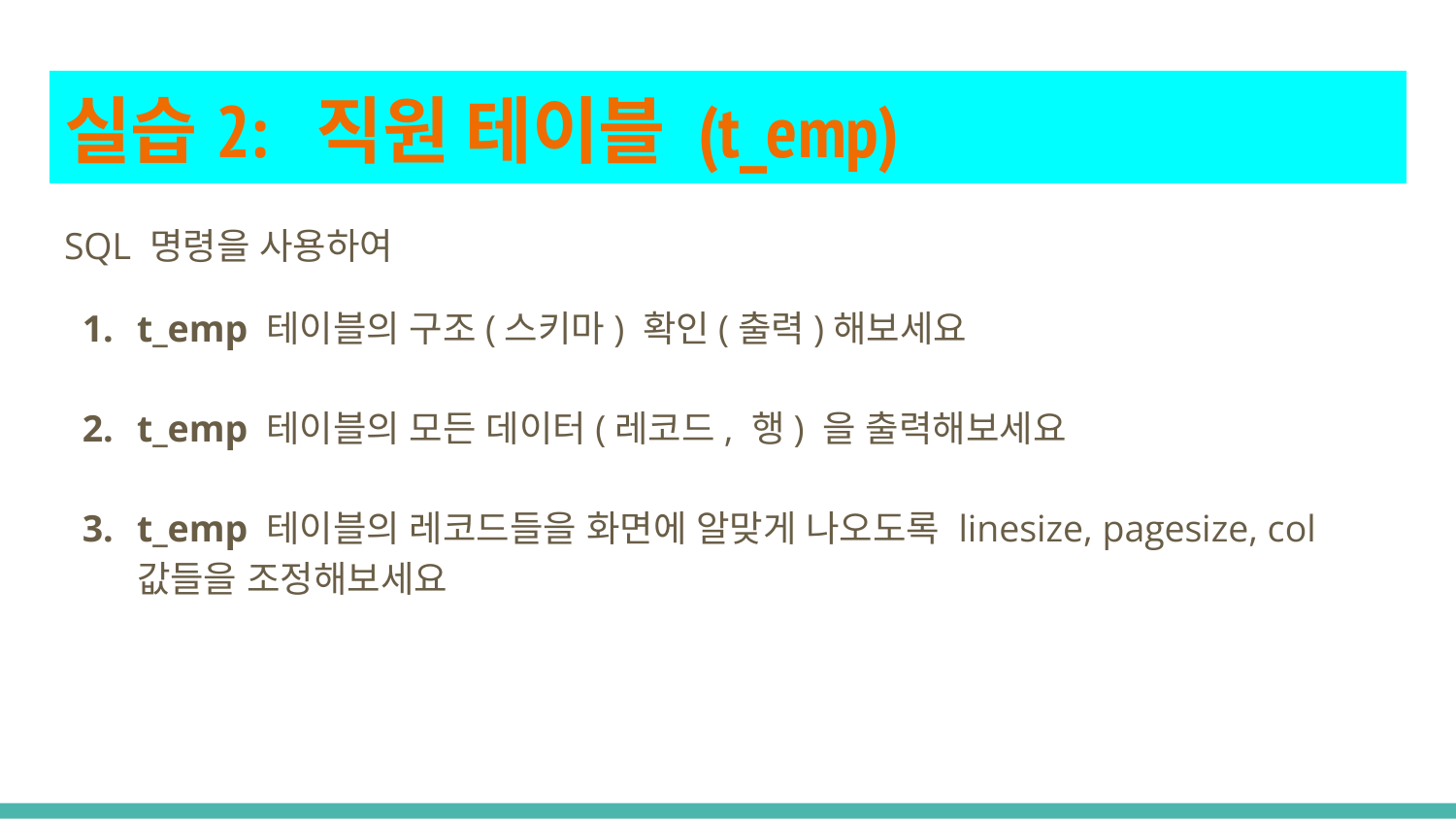

# 실습2:  직원 테이블 (t_emp)
SQL 명령을 사용하여
t_emp 테이블의 구조(스키마) 확인(출력)해보세요
t_emp 테이블의 모든 데이터(레코드, 행) 을 출력해보세요
t_emp 테이블의 레코드들을 화면에 알맞게 나오도록 linesize, pagesize, col 값들을 조정해보세요